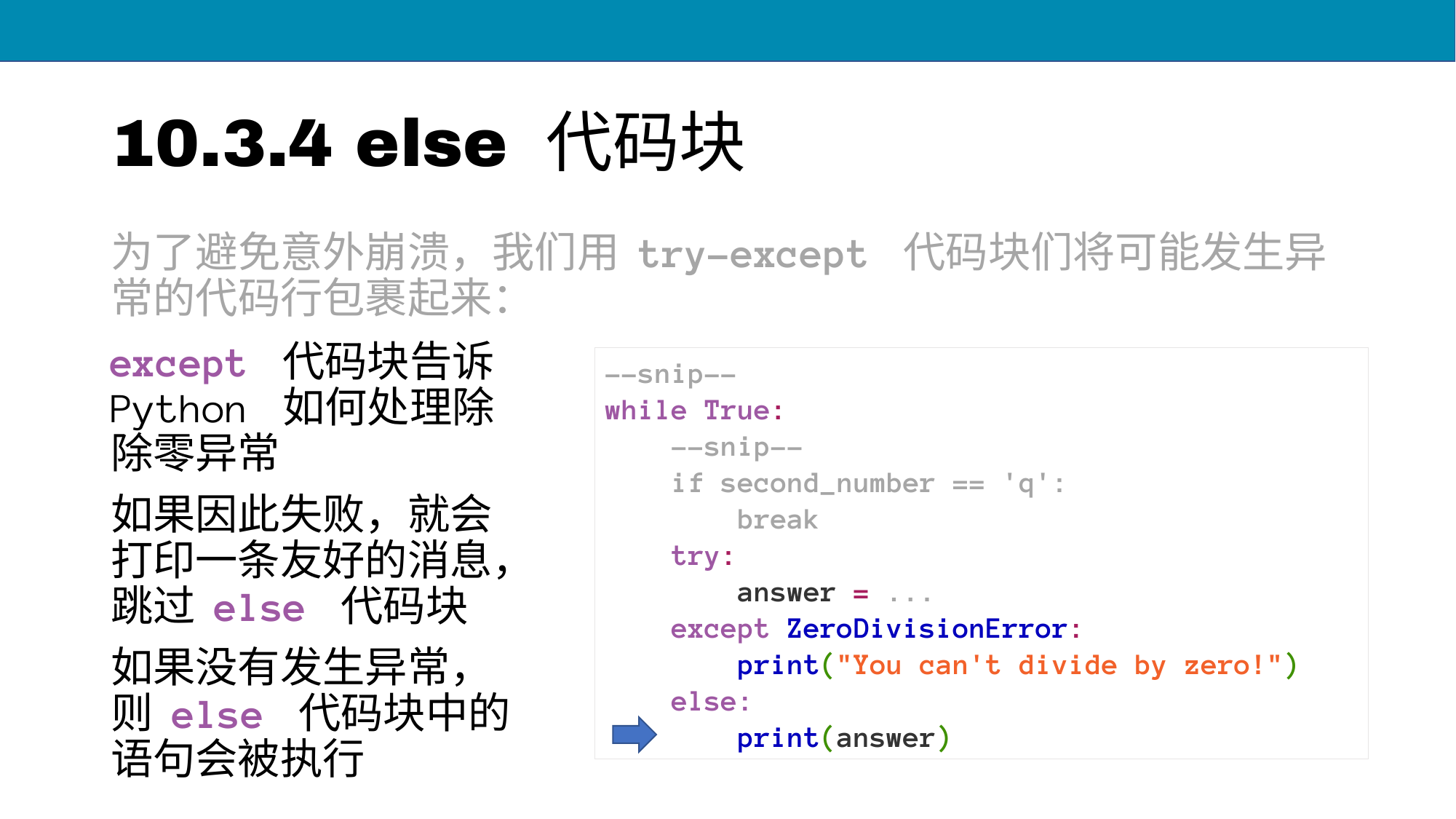

# 10.3.4 else 代码块
为了避免意外崩溃，我们用 try-except 代码块们将可能发生异常的代码行包裹起来：

except 代码块告诉 Python 如何处理除除零异常
如果因此失败，就会打印一条友好的消息，跳过 else 代码块
如果没有发生异常，则 else 代码块中的语句会被执行
--snip--
while True:
    --snip--
    if second_number == 'q':
        break
    try:
        answer = ...
    except ZeroDivisionError:
        print("You can't divide by zero!")
    else:
        print(answer)